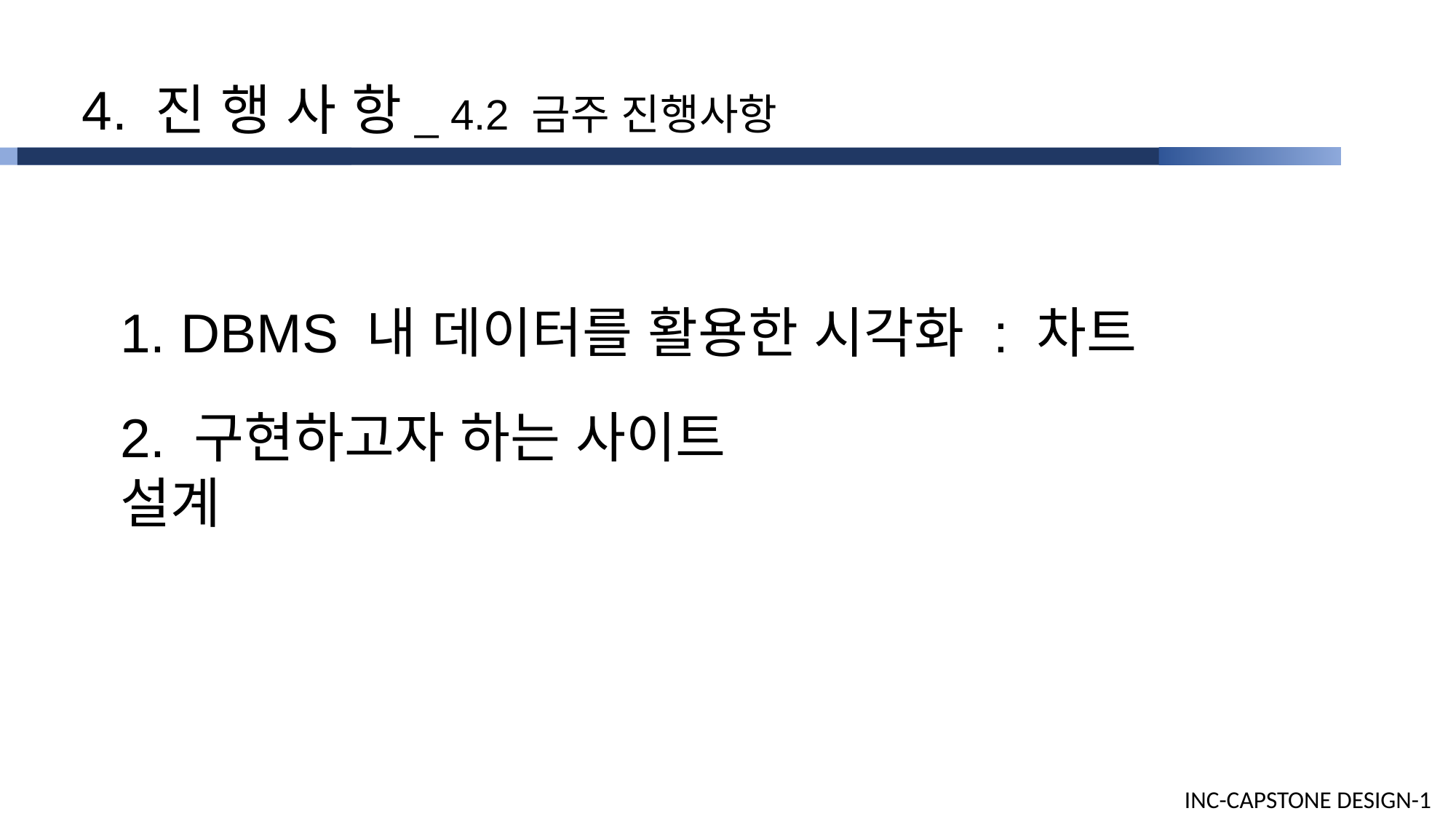

4. 진 행 사 항_ 4.2 금주 진행사항
1. DBMS 내 데이터를 활용한 시각화 : 차트
2. 구현하고자 하는 사이트 설계
DB에 어떻게 집어넣었는지에 대한 설명 추가